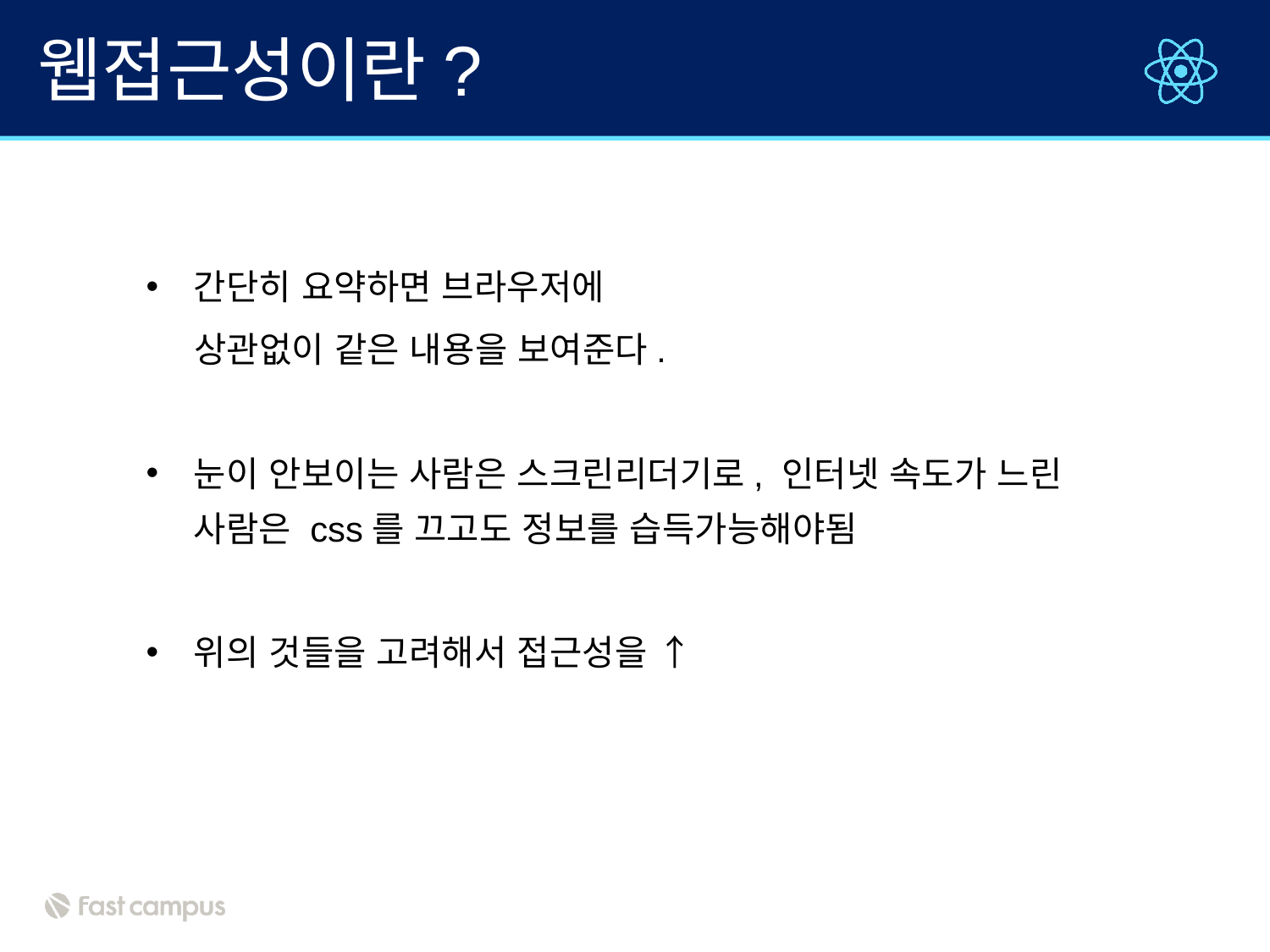

# 웹접근성이란?
간단히 요약하면 브라우저에
    상관없이 같은 내용을 보여준다.

눈이 안보이는 사람은 스크린리더기로, 인터넷 속도가 느린 사람은 css를 끄고도 정보를 습득가능해야됨

위의 것들을 고려해서 접근성을 ↑